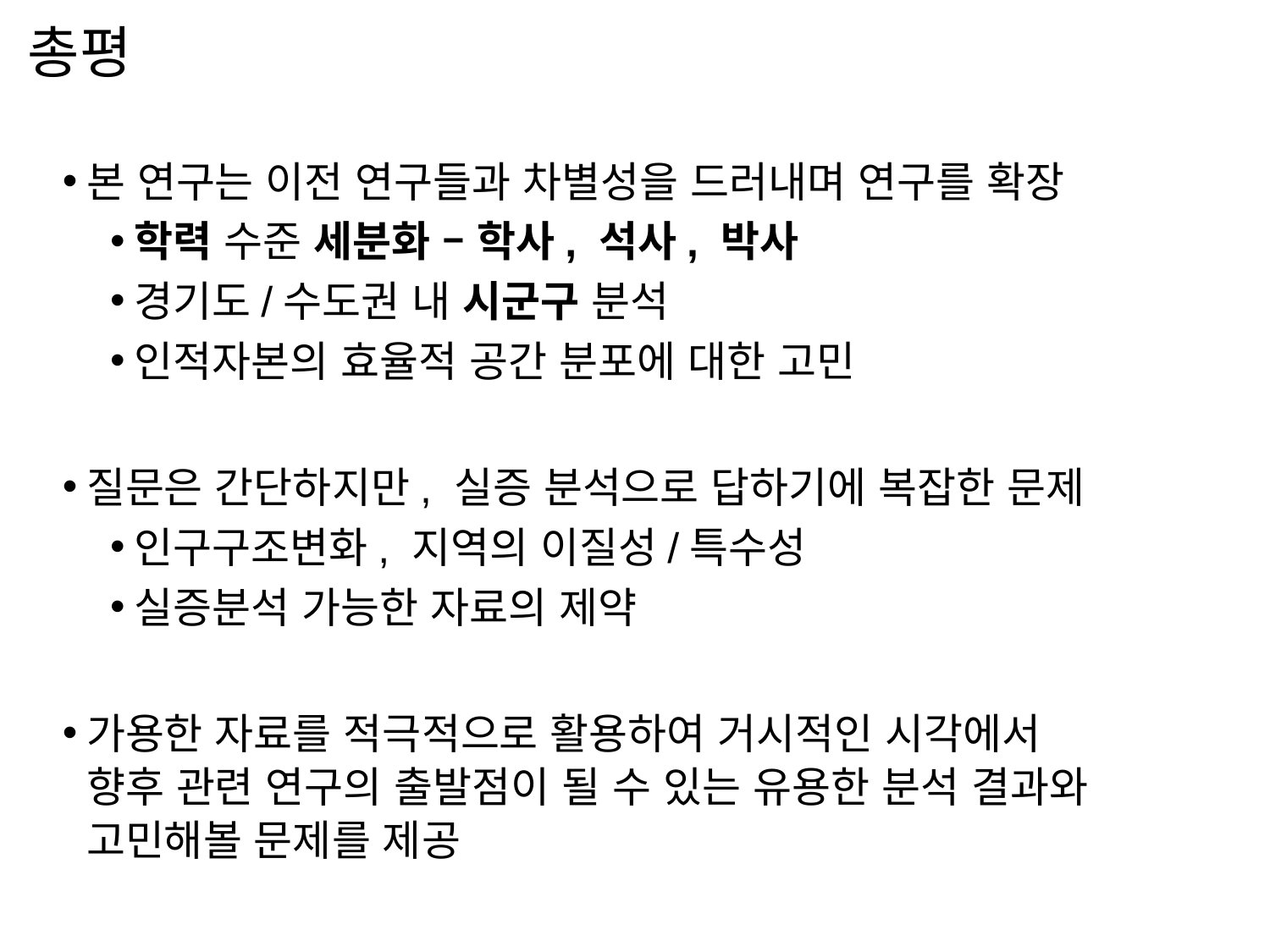

# 총평
본 연구는 이전 연구들과 차별성을 드러내며 연구를 확장
학력 수준 세분화 – 학사, 석사, 박사
경기도/수도권 내 시군구 분석
인적자본의 효율적 공간 분포에 대한 고민

질문은 간단하지만, 실증 분석으로 답하기에 복잡한 문제
인구구조변화, 지역의 이질성/특수성
실증분석 가능한 자료의 제약

가용한 자료를 적극적으로 활용하여 거시적인 시각에서
향후 관련 연구의 출발점이 될 수 있는 유용한 분석 결과와 고민해볼 문제를 제공